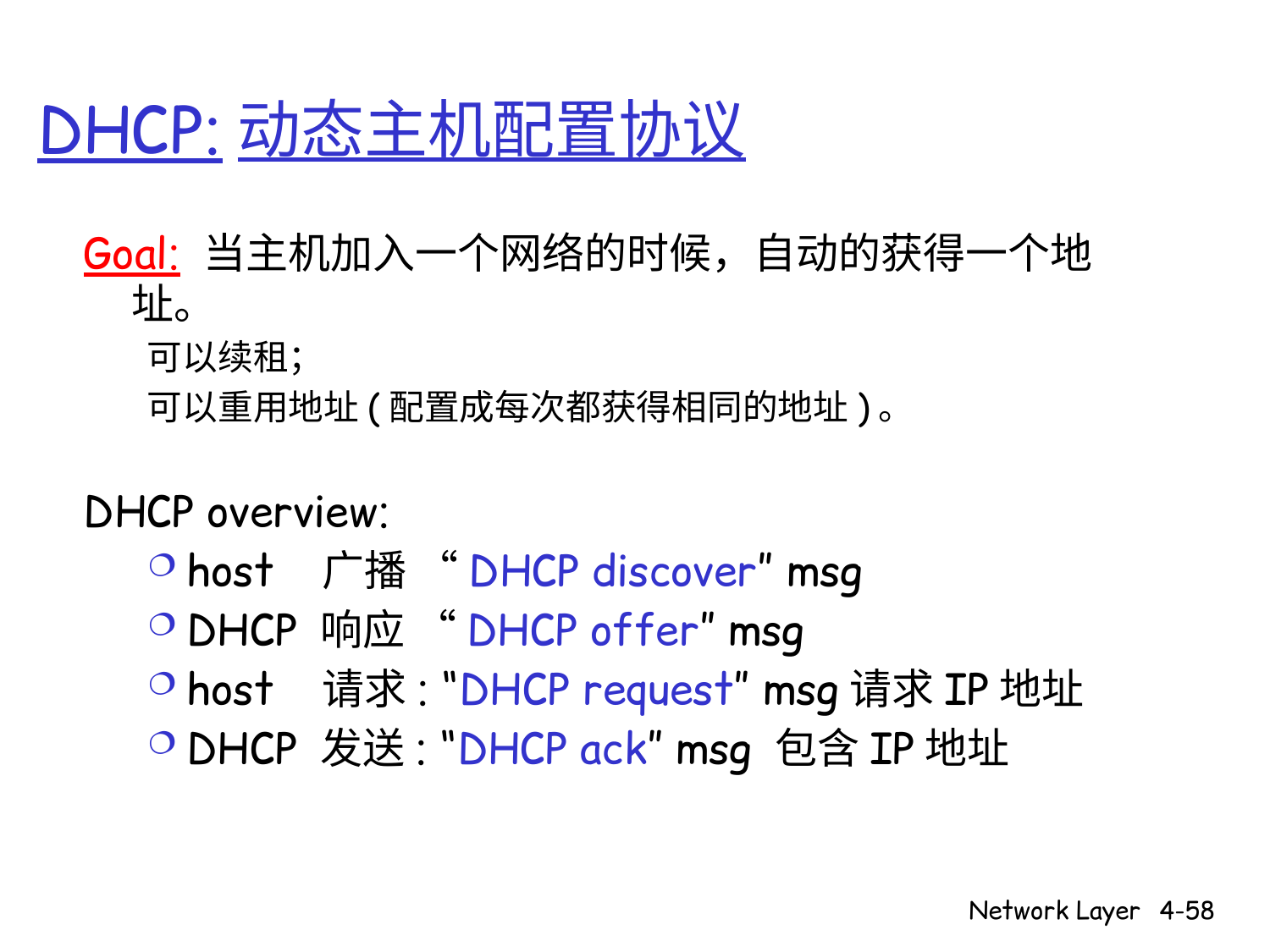

# DHCP:动态主机配置协议
Goal: 当主机加入一个网络的时候，自动的获得一个地址。
可以续租；
可以重用地址(配置成每次都获得相同的地址)。

DHCP overview:
host   广播 “DHCP discover” msg
DHCP 响应 “DHCP offer” msg
host   请求: “DHCP request” msg请求IP地址
DHCP 发送: “DHCP ack” msg 包含IP地址

Network Layer
4-58